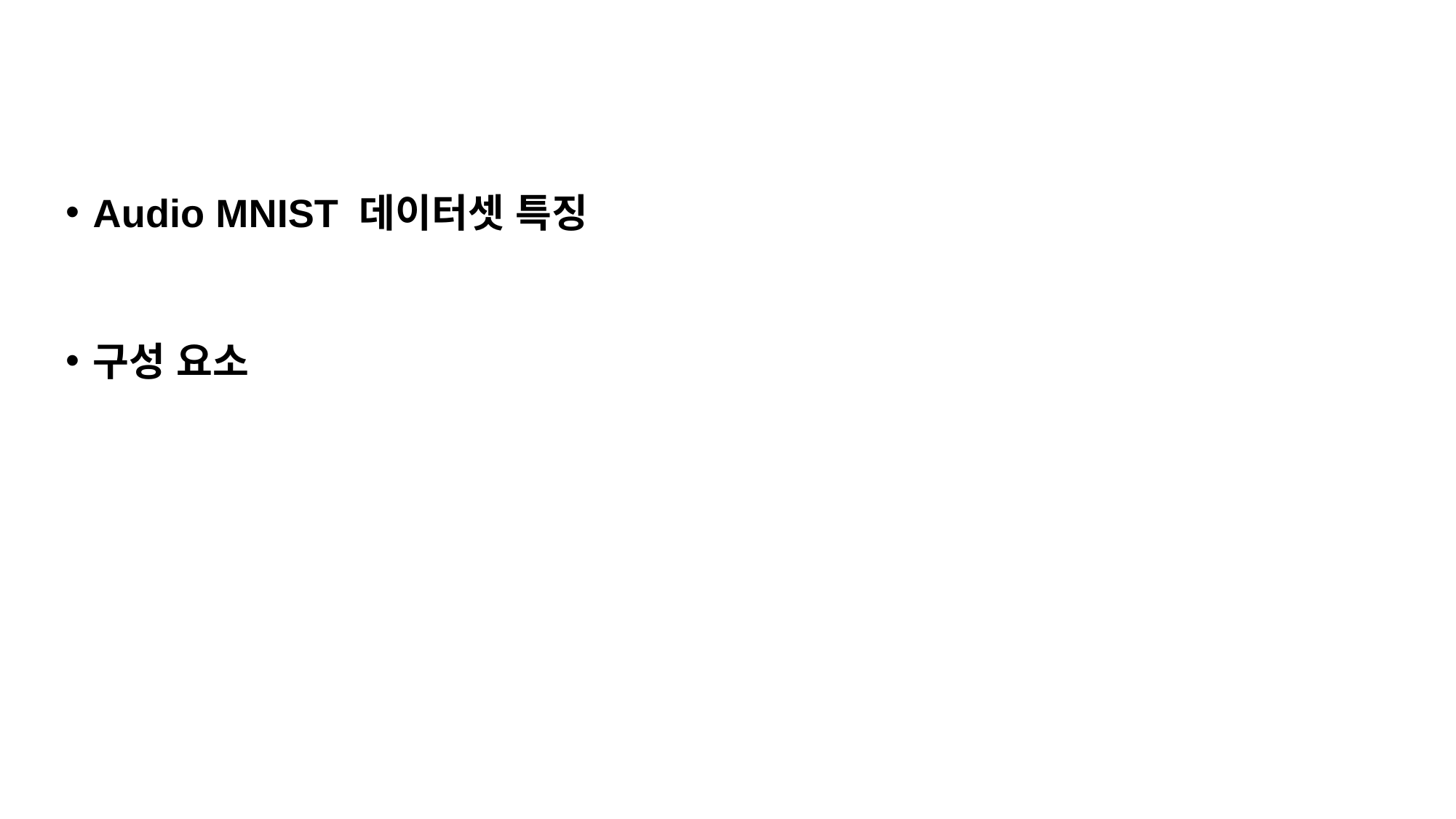

#
Audio MNIST 데이터셋 특징

구성 요소